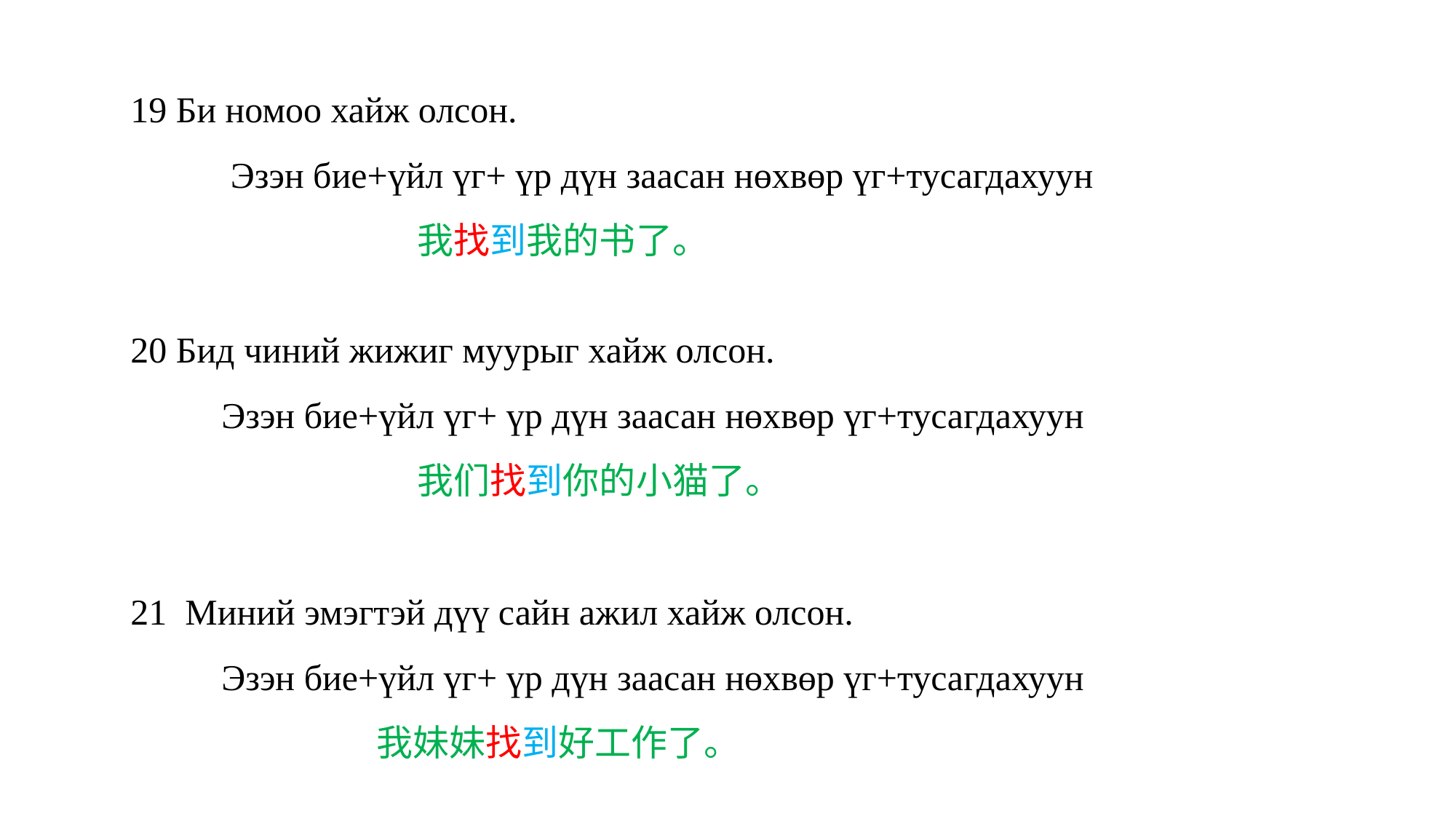

19 Би номоо хайж олсон.
           Эзэн бие+үйл үг+ үр дүн заасан нөхвөр үг+тусагдахуун
                                  我找到我的书了。

20 Бид чиний жижиг муурыг хайж олсон.
          Эзэн бие+үйл үг+ үр дүн заасан нөхвөр үг+тусагдахуун
                                  我们找到你的小猫了。

21  Миний эмэгтэй дүү сайн ажил хайж олсон.
          Эзэн бие+үйл үг+ үр дүн заасан нөхвөр үг+тусагдахуун
                             我妹妹找到好工作了。